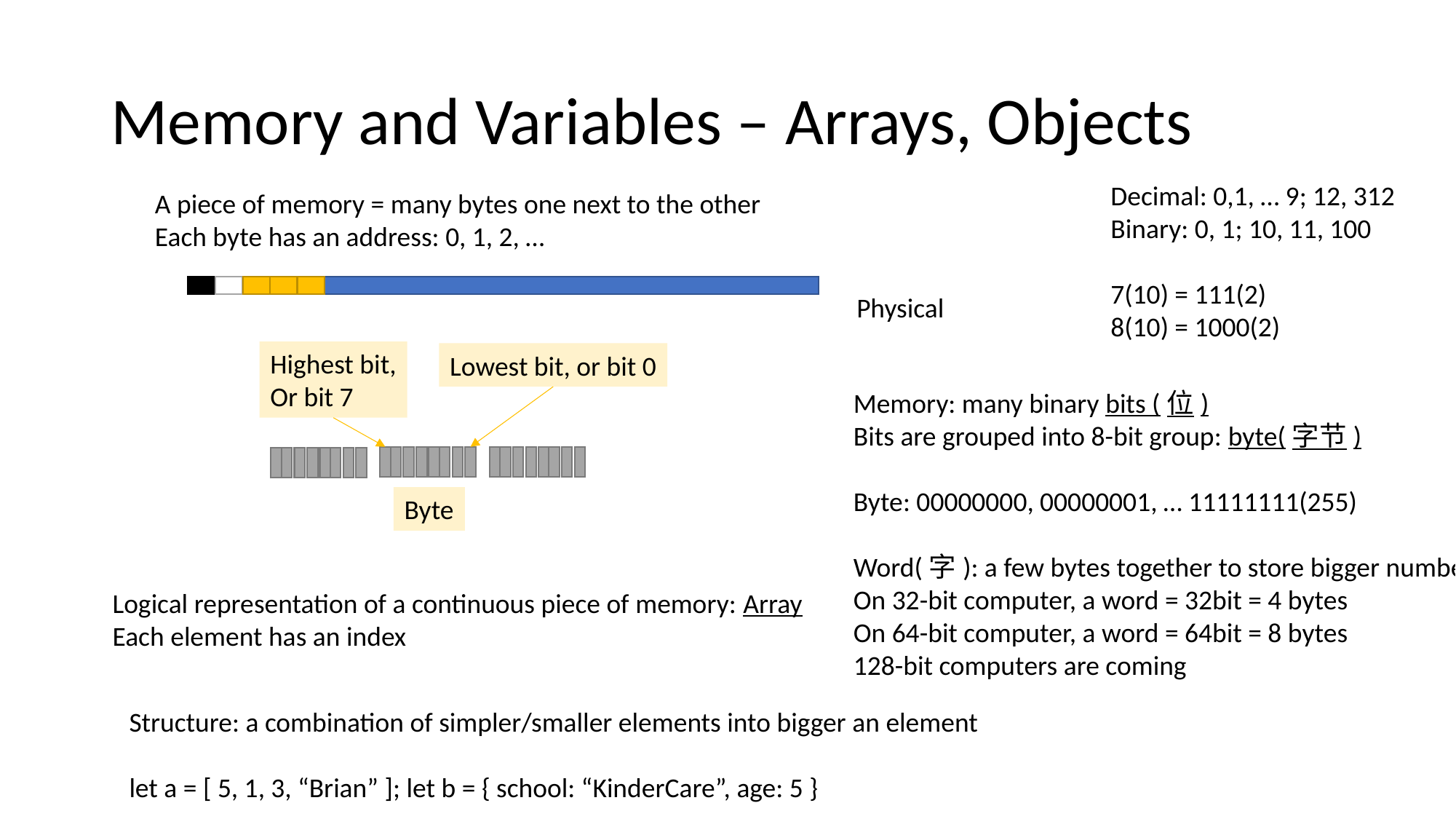

# Memory and Variables – Arrays, Objects
Decimal: 0,1, … 9; 12, 312
Binary: 0, 1; 10, 11, 100

7(10) = 111(2)
8(10) = 1000(2)
A piece of memory = many bytes one next to the other
Each byte has an address: 0, 1, 2, …

Physical

Highest bit,
Or bit 7
Lowest bit, or bit 0
Memory: many binary bits (位)
Bits are grouped into 8-bit group: byte(字节)

Byte: 00000000, 00000001, … 11111111(255)

Word(字): a few bytes together to store bigger numbers
On 32-bit computer, a word = 32bit = 4 bytes
On 64-bit computer, a word = 64bit = 8 bytes
128-bit computers are coming

Byte
Logical representation of a continuous piece of memory: Array
Each element has an index
Structure: a combination of simpler/smaller elements into bigger an element

let a = [ 5, 1, 3, “Brian” ]; let b = { school: “KinderCare”, age: 5 }